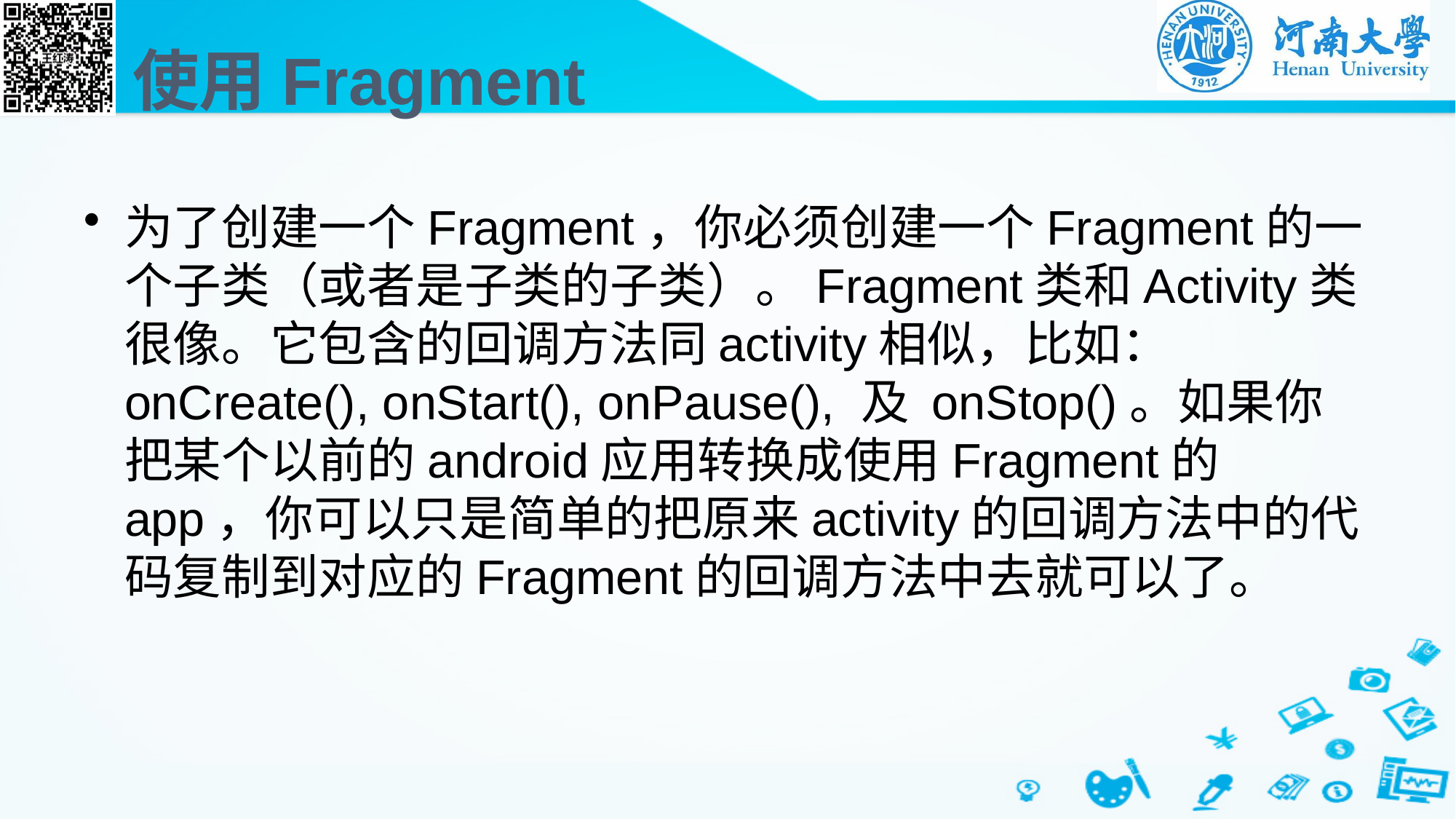

# 使用Fragment
为了创建一个Fragment，你必须创建一个Fragment的一个子类（或者是子类的子类）。Fragment类和Activity类很像。它包含的回调方法同activity相似，比如：onCreate(), onStart(), onPause(), 及 onStop()。如果你把某个以前的android应用转换成使用Fragment的app，你可以只是简单的把原来activity的回调方法中的代码复制到对应的Fragment的回调方法中去就可以了。